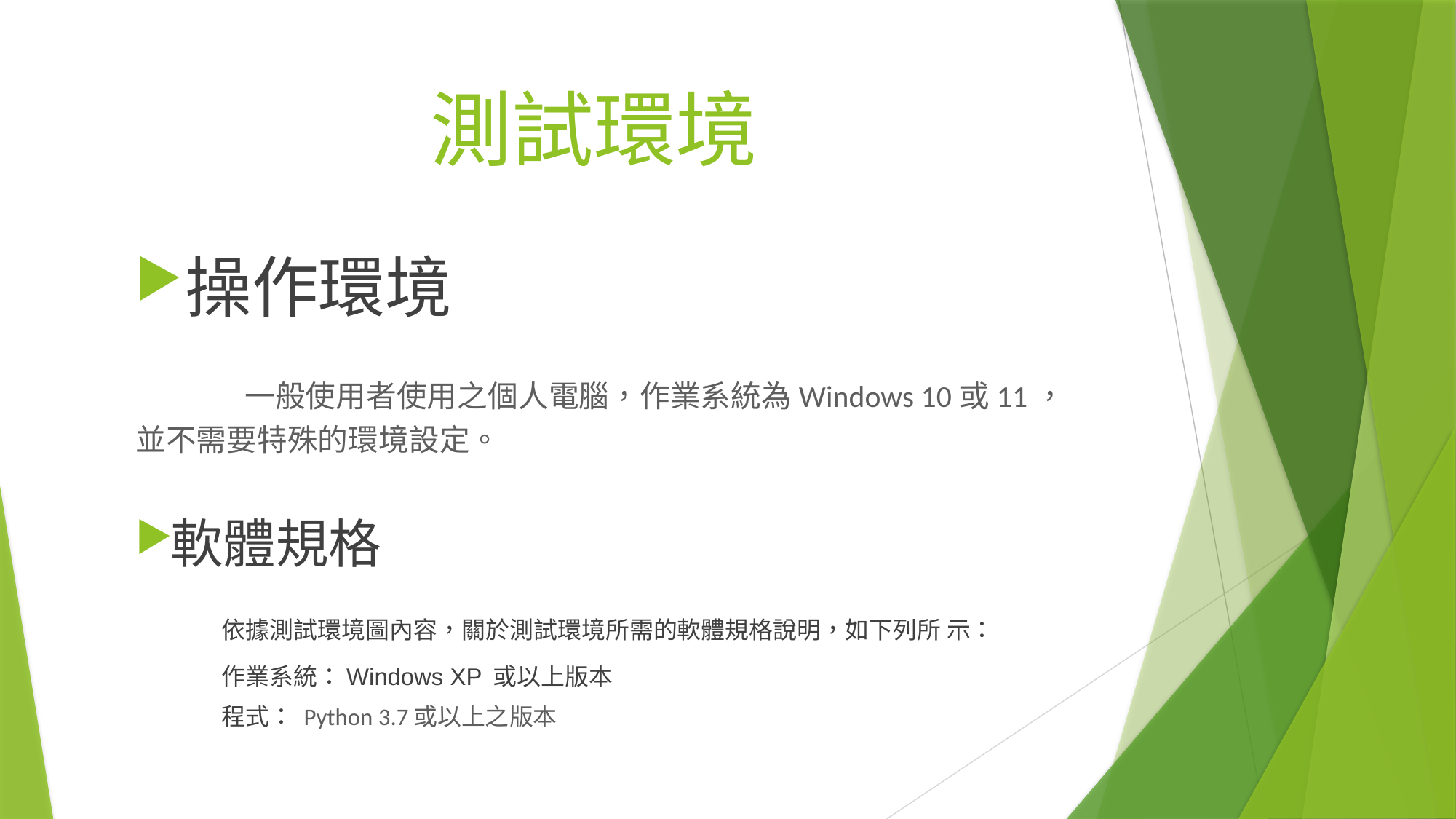

# 測試環境
操作環境
	一般使用者使用之個人電腦，作業系統為Windows 10或11， 並不需要特殊的環境設定。
軟體規格
	依據測試環境圖內容，關於測試環境所需的軟體規格說明，如下列所 示：
 	作業系統：Windows XP 或以上版本
	程式： Python 3.7或以上之版本